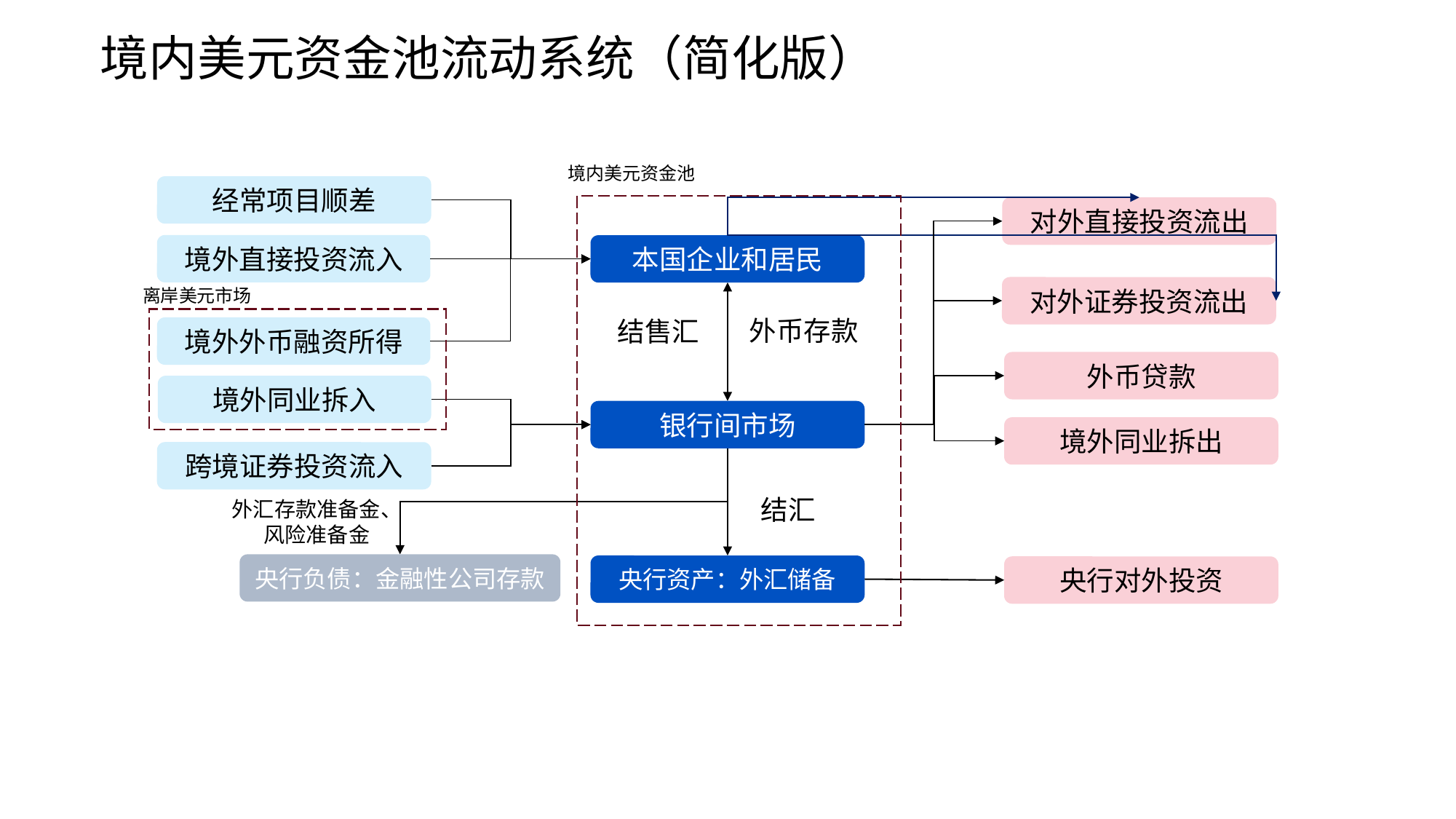

# 境内美元资金池流动系统（简化版）
境内美元资金池
经常项目顺差

对外直接投资流出
境外直接投资流入
本国企业和居民
对外证券投资流出
离岸美元市场
外币存款

结售汇
境外外币融资所得
外币贷款
境外同业拆入
银行间市场
境外同业拆出
跨境证券投资流入
结汇
外汇存款准备金、风险准备金
央行负债：金融性公司存款
央行资产：外汇储备
央行对外投资